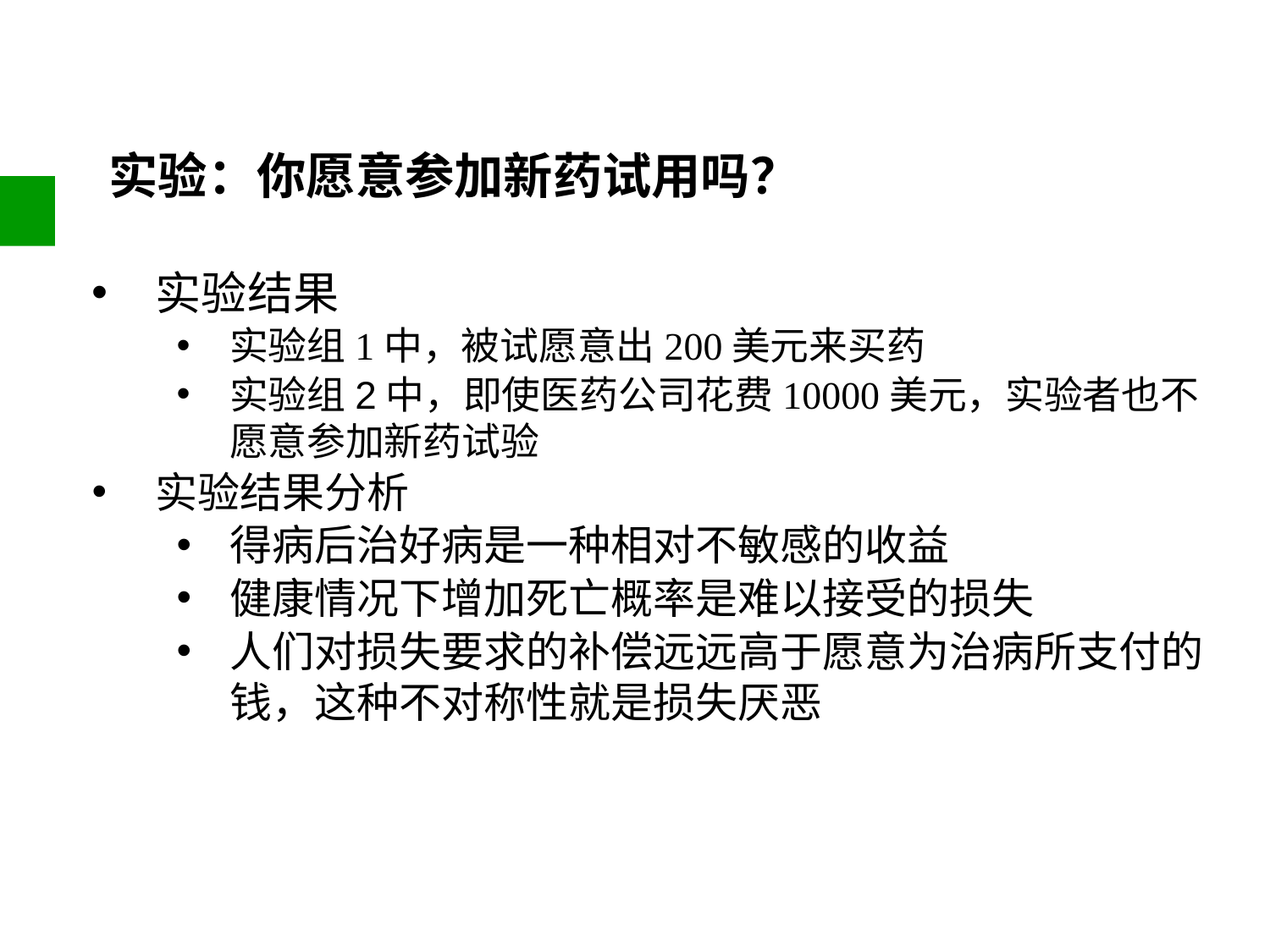

# 实验：你愿意参加新药试用吗？

实验结果
实验组1中，被试愿意出200美元来买药
实验组2中，即使医药公司花费10000美元，实验者也不愿意参加新药试验
实验结果分析
得病后治好病是一种相对不敏感的收益
健康情况下增加死亡概率是难以接受的损失
人们对损失要求的补偿远远高于愿意为治病所支付的钱，这种不对称性就是损失厌恶
28